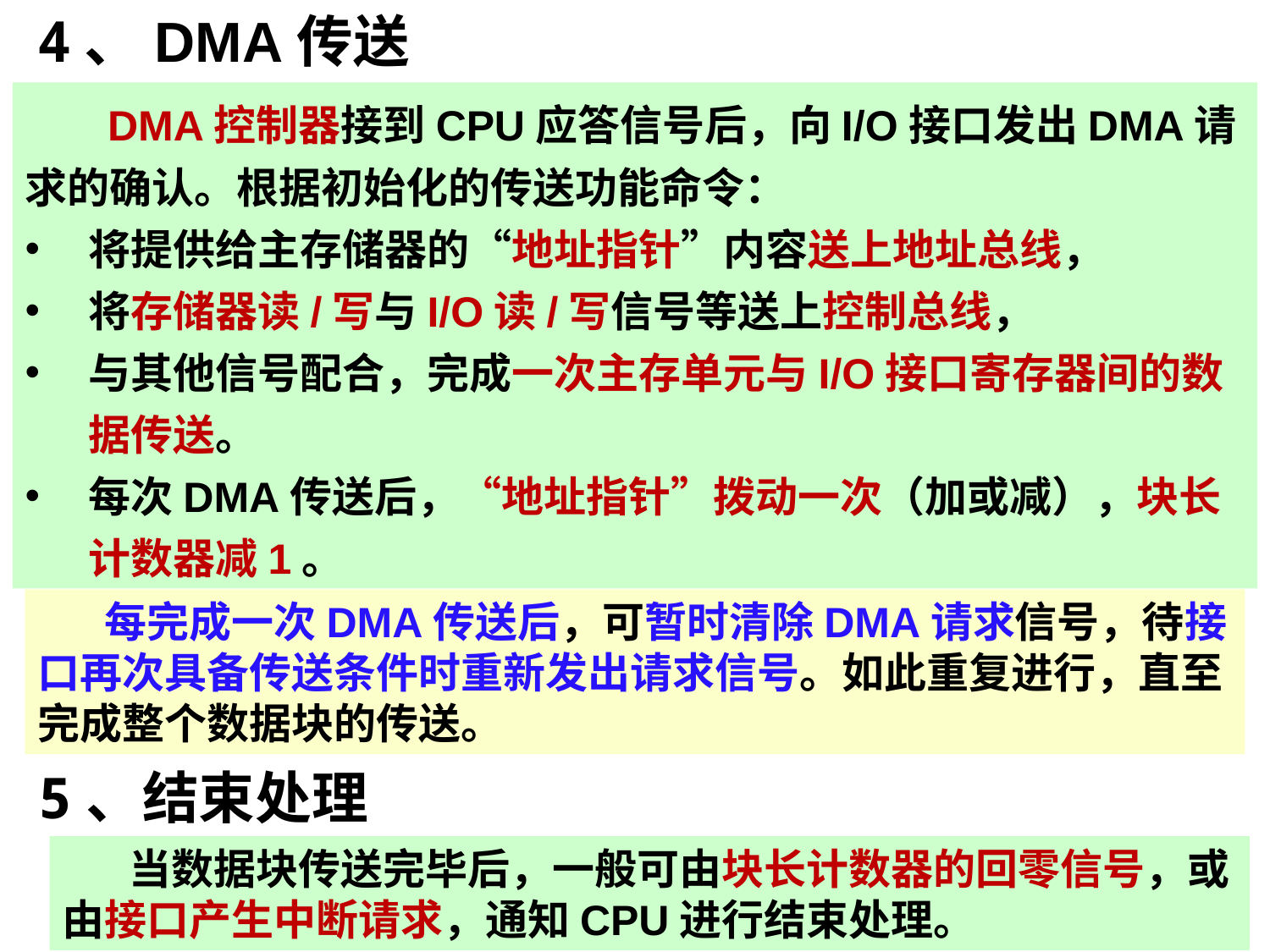

4、DMA传送
      DMA控制器接到CPU应答信号后，向I/O接口发出DMA请求的确认。根据初始化的传送功能命令：
将提供给主存储器的“地址指针”内容送上地址总线，
将存储器读/写与I/O读/写信号等送上控制总线，
与其他信号配合，完成一次主存单元与I/O接口寄存器间的数据传送。
每次DMA传送后，“地址指针”拨动一次（加或减），块长计数器减1。
      每完成一次DMA传送后，可暂时清除DMA请求信号，待接口再次具备传送条件时重新发出请求信号。如此重复进行，直至完成整个数据块的传送。
5、结束处理
      当数据块传送完毕后，一般可由块长计数器的回零信号，或由接口产生中断请求，通知CPU进行结束处理。
97